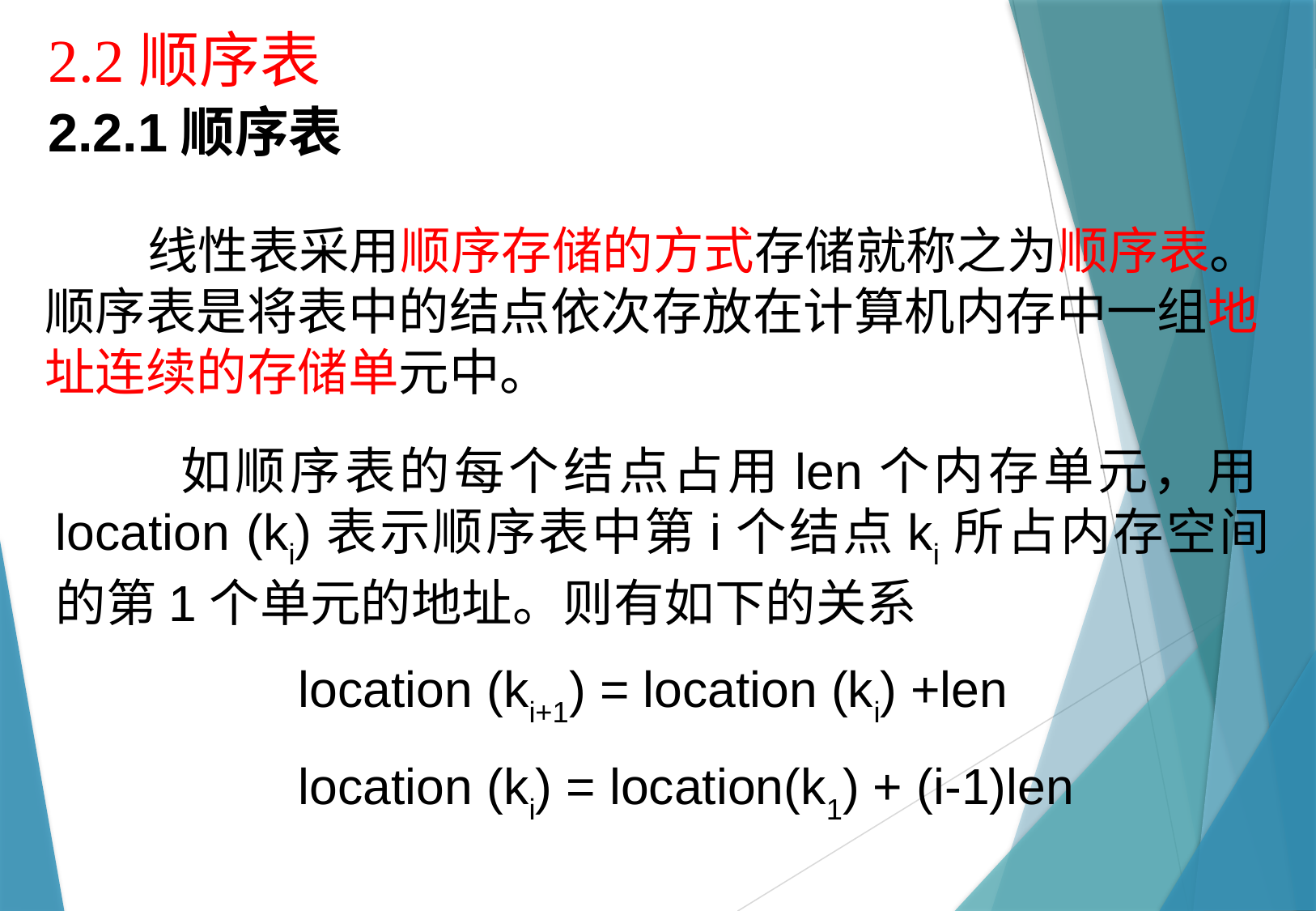

# 2.2顺序表
2.2.1顺序表
        线性表采用顺序存储的方式存储就称之为顺序表。顺序表是将表中的结点依次存放在计算机内存中一组地址连续的存储单元中。
       如顺序表的每个结点占用len个内存单元，用location (ki)表示顺序表中第i个结点ki所占内存空间的第1个单元的地址。则有如下的关系
		location (ki+1) = location (ki) +len
		location (ki) = location(k1) + (i-1)len